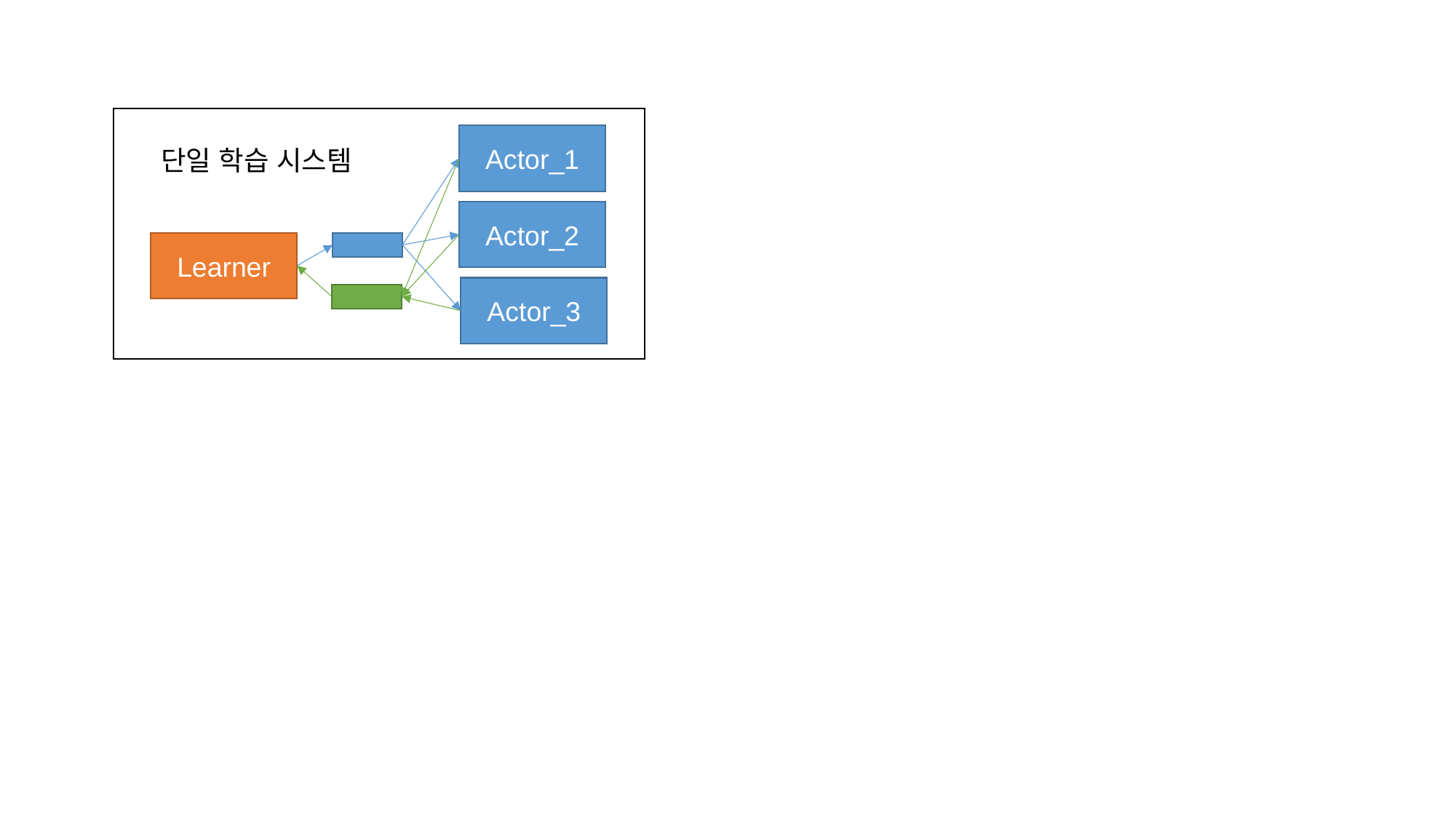

Actor_1
단일 학습 시스템
Actor_2
Learner

Actor_3